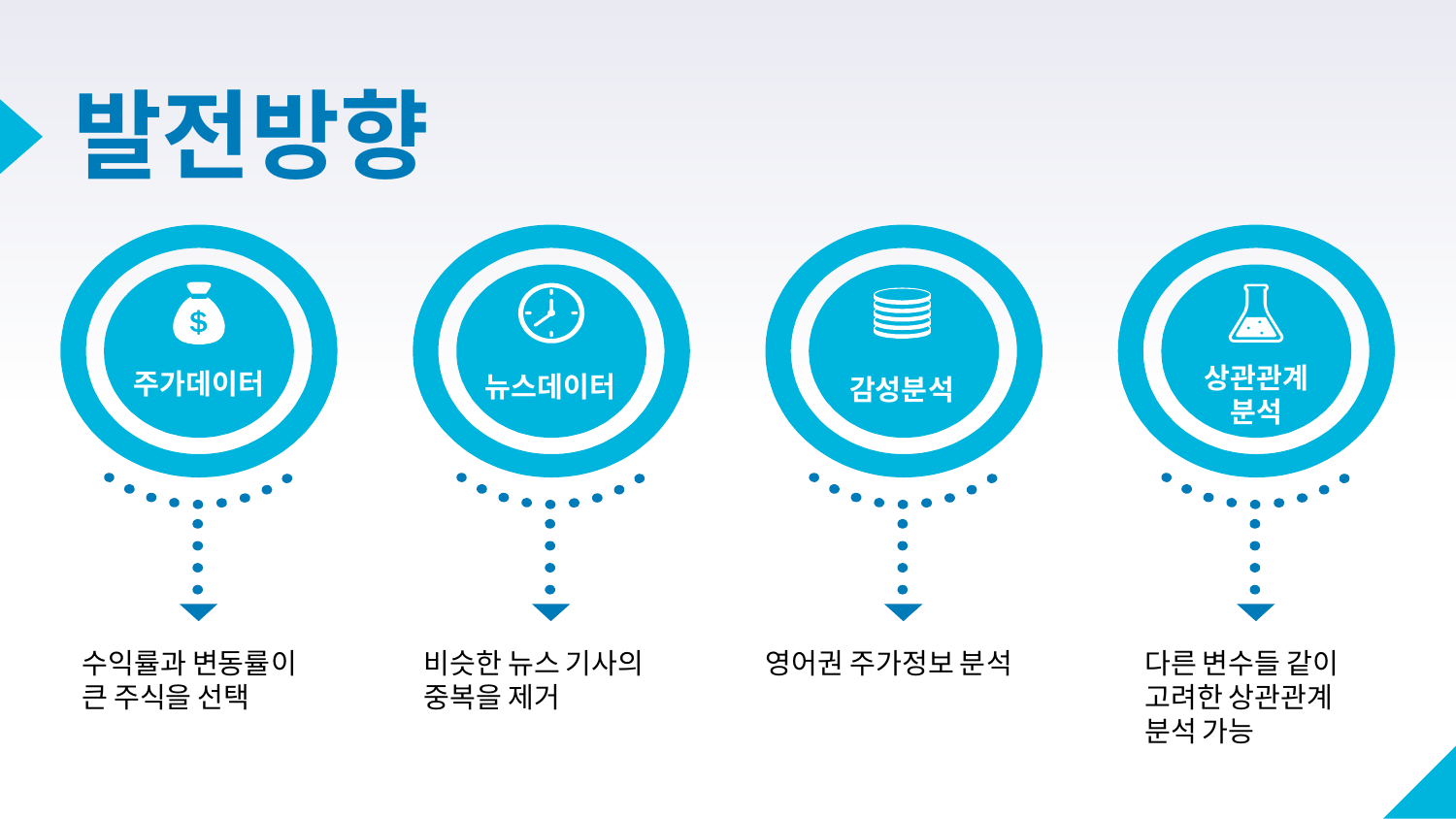

# 발전방향

주가데이터

뉴스데이터

감성분석
상관관계
분석

수익률과 변동률이 큰 주식을 선택
비슷한 뉴스 기사의 중복을 제거
영어권 주가정보 분석
다른 변수들 같이 고려한 상관관계 분석 가능